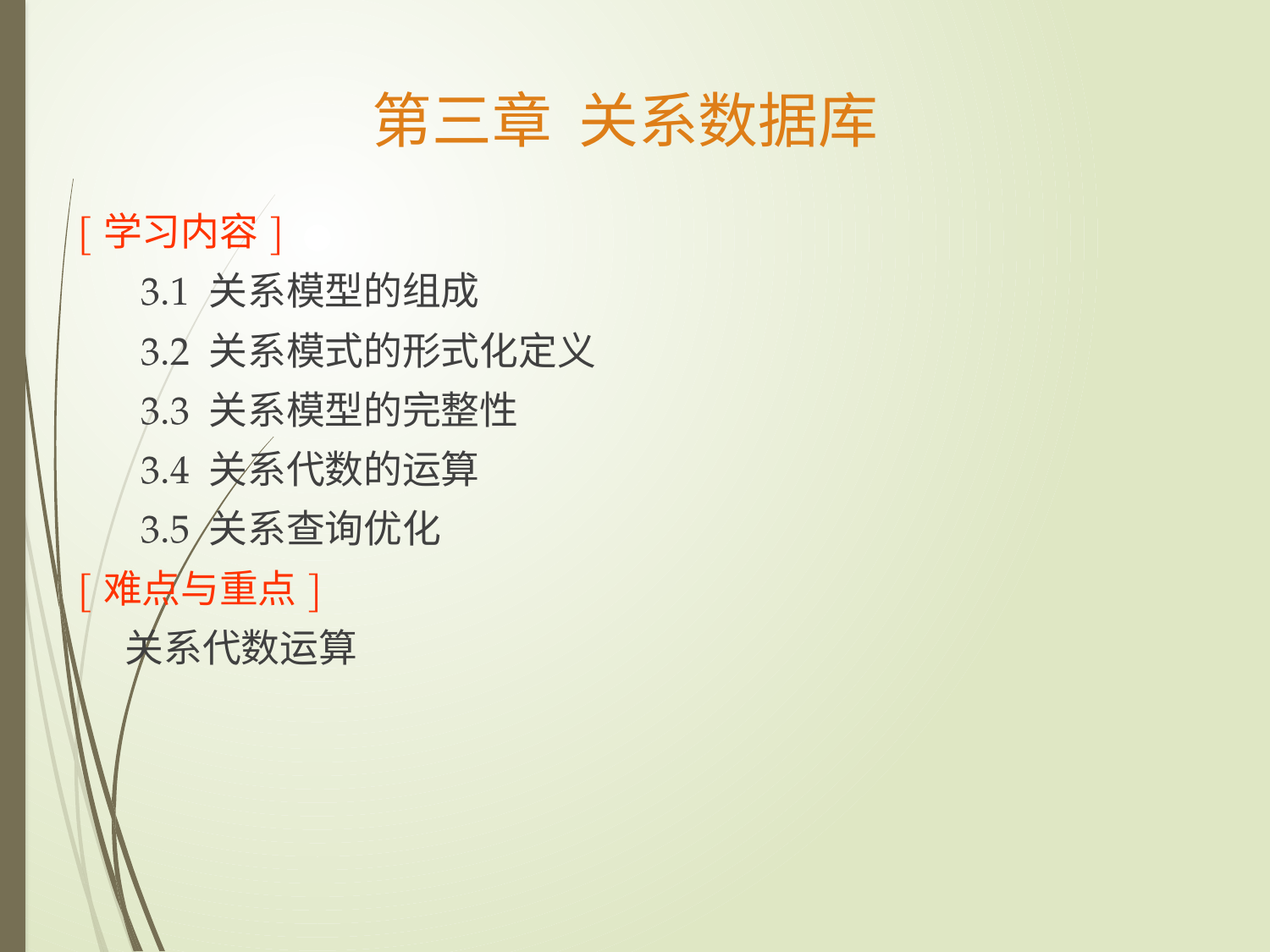

# 第三章  关系数据库
[学习内容]
3.1 关系模型的组成
3.2 关系模式的形式化定义
3.3 关系模型的完整性
3.4 关系代数的运算
3.5 关系查询优化
[难点与重点]
	关系代数运算